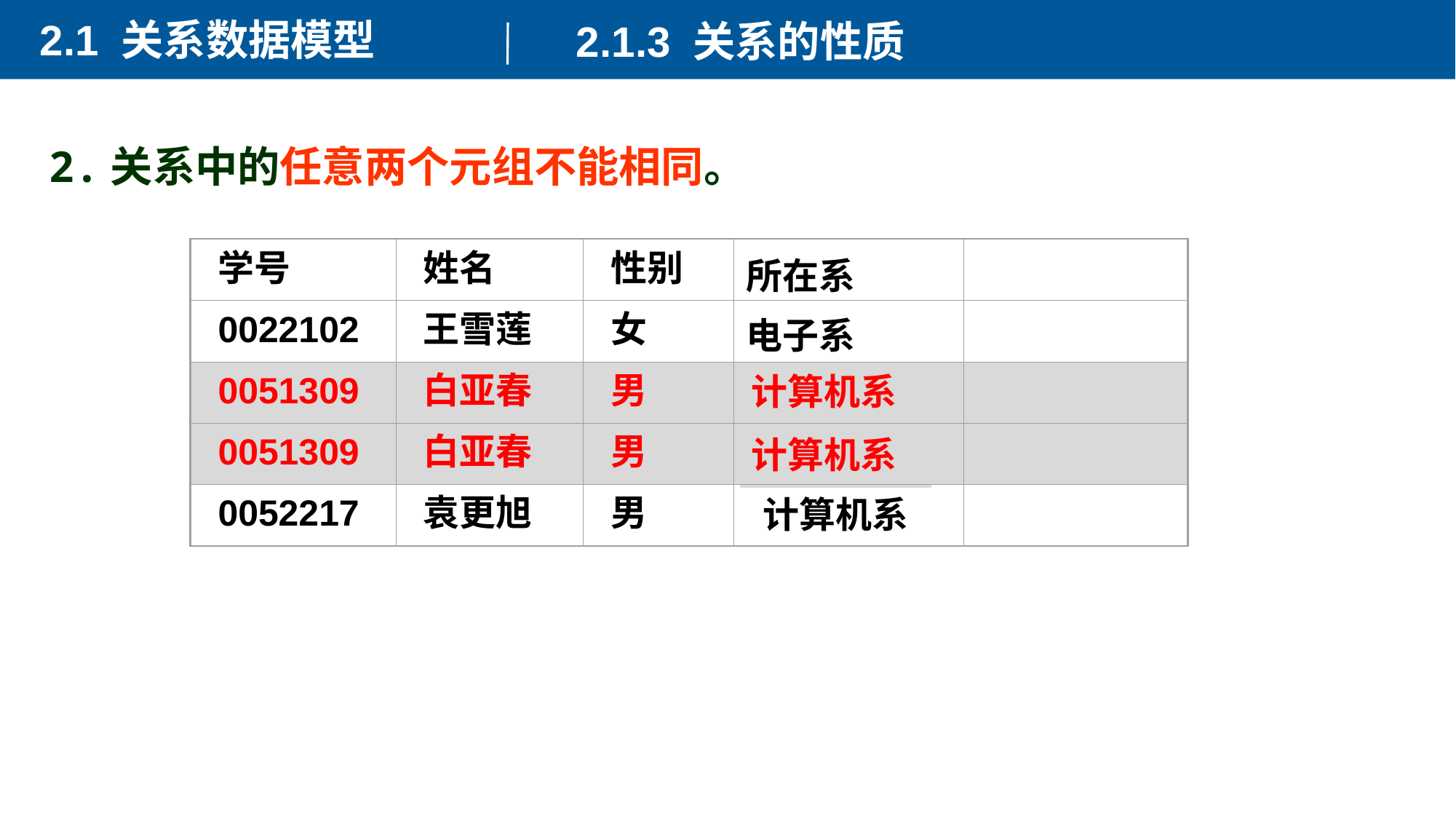

2.1 关系数据模型
2.1.3 关系的性质
2.关系中的任意两个元组不能相同。

学号

姓名

性别

0022102

王雪莲

女

电子系

0051309

白亚春

男

计算机系

0051309

白亚春

男

计算机系

0052217

袁更旭

男

计算机系

所在系